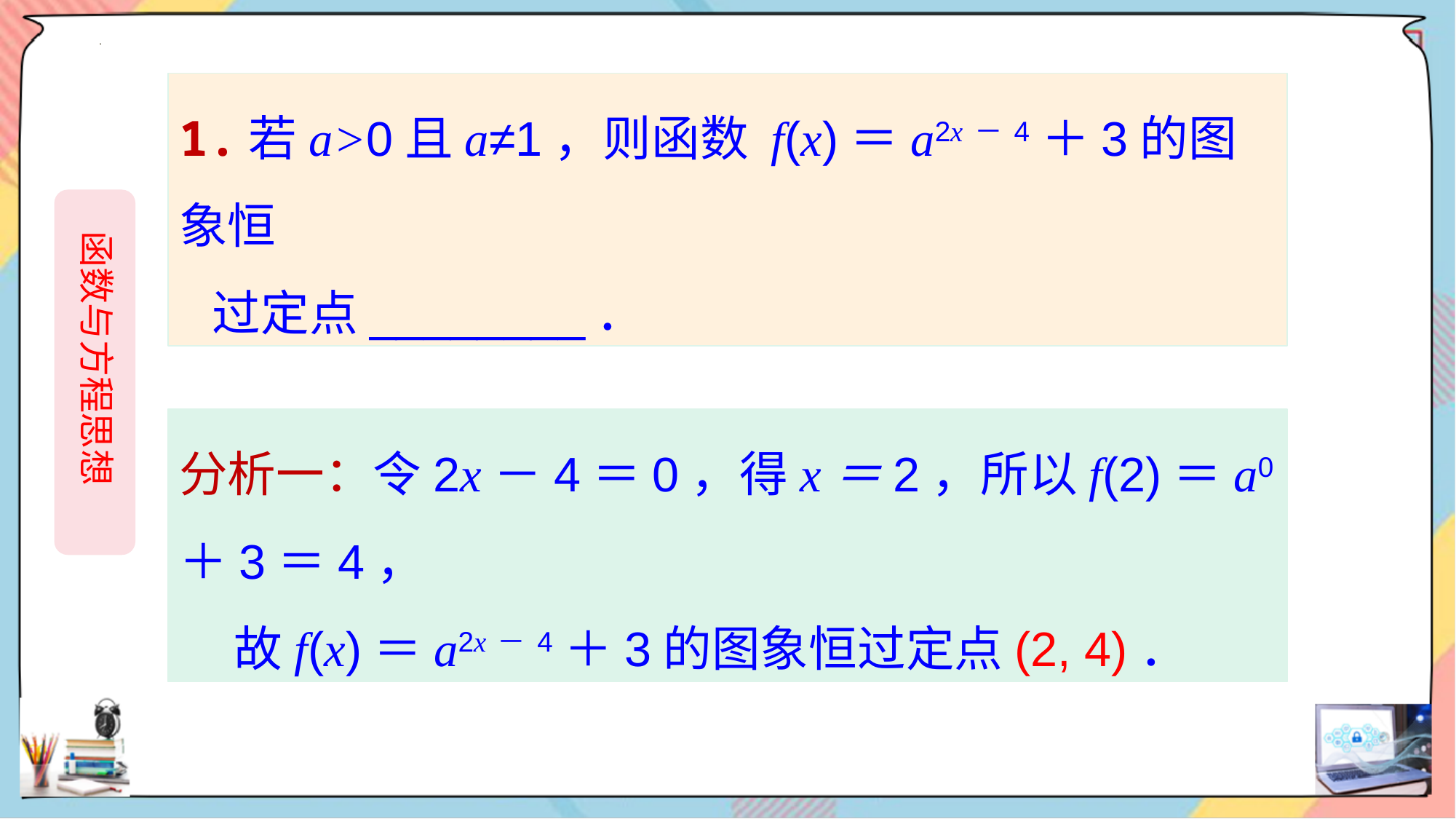

1.若a>0且a≠1，则函数 f(x)＝a2x－4＋3的图象恒
  过定点________．
  函数与方程思想
分析一：令2x－4＝0，得x＝2，所以f(2)＝a0＋3＝4，
    故f(x)＝a2x－4＋3的图象恒过定点(2, 4)．